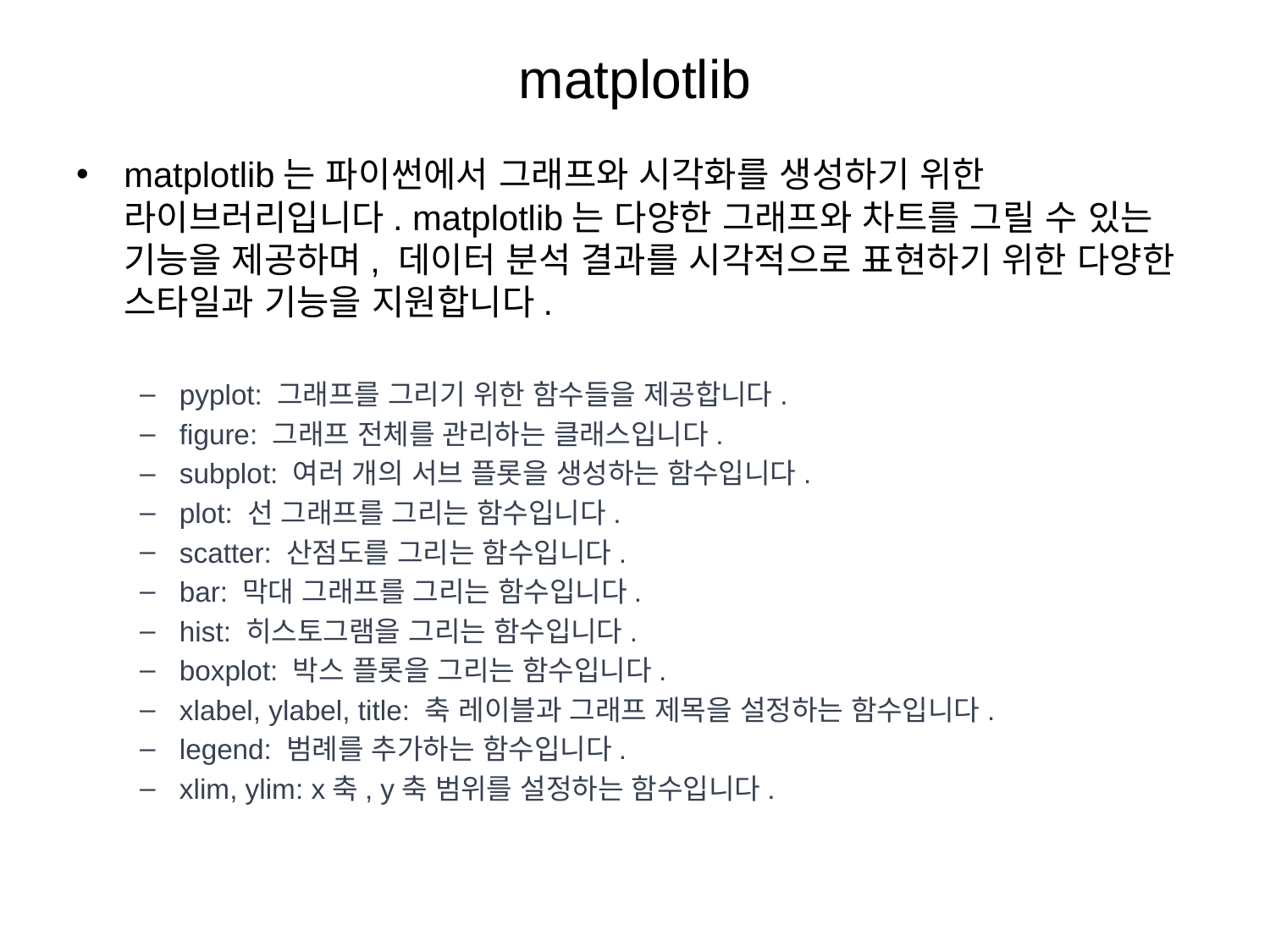

# matplotlib
matplotlib는 파이썬에서 그래프와 시각화를 생성하기 위한 라이브러리입니다. matplotlib는 다양한 그래프와 차트를 그릴 수 있는 기능을 제공하며, 데이터 분석 결과를 시각적으로 표현하기 위한 다양한 스타일과 기능을 지원합니다.

pyplot: 그래프를 그리기 위한 함수들을 제공합니다.
figure: 그래프 전체를 관리하는 클래스입니다.
subplot: 여러 개의 서브 플롯을 생성하는 함수입니다.
plot: 선 그래프를 그리는 함수입니다.
scatter: 산점도를 그리는 함수입니다.
bar: 막대 그래프를 그리는 함수입니다.
hist: 히스토그램을 그리는 함수입니다.
boxplot: 박스 플롯을 그리는 함수입니다.
xlabel, ylabel, title: 축 레이블과 그래프 제목을 설정하는 함수입니다.
legend: 범례를 추가하는 함수입니다.
xlim, ylim: x축, y축 범위를 설정하는 함수입니다.